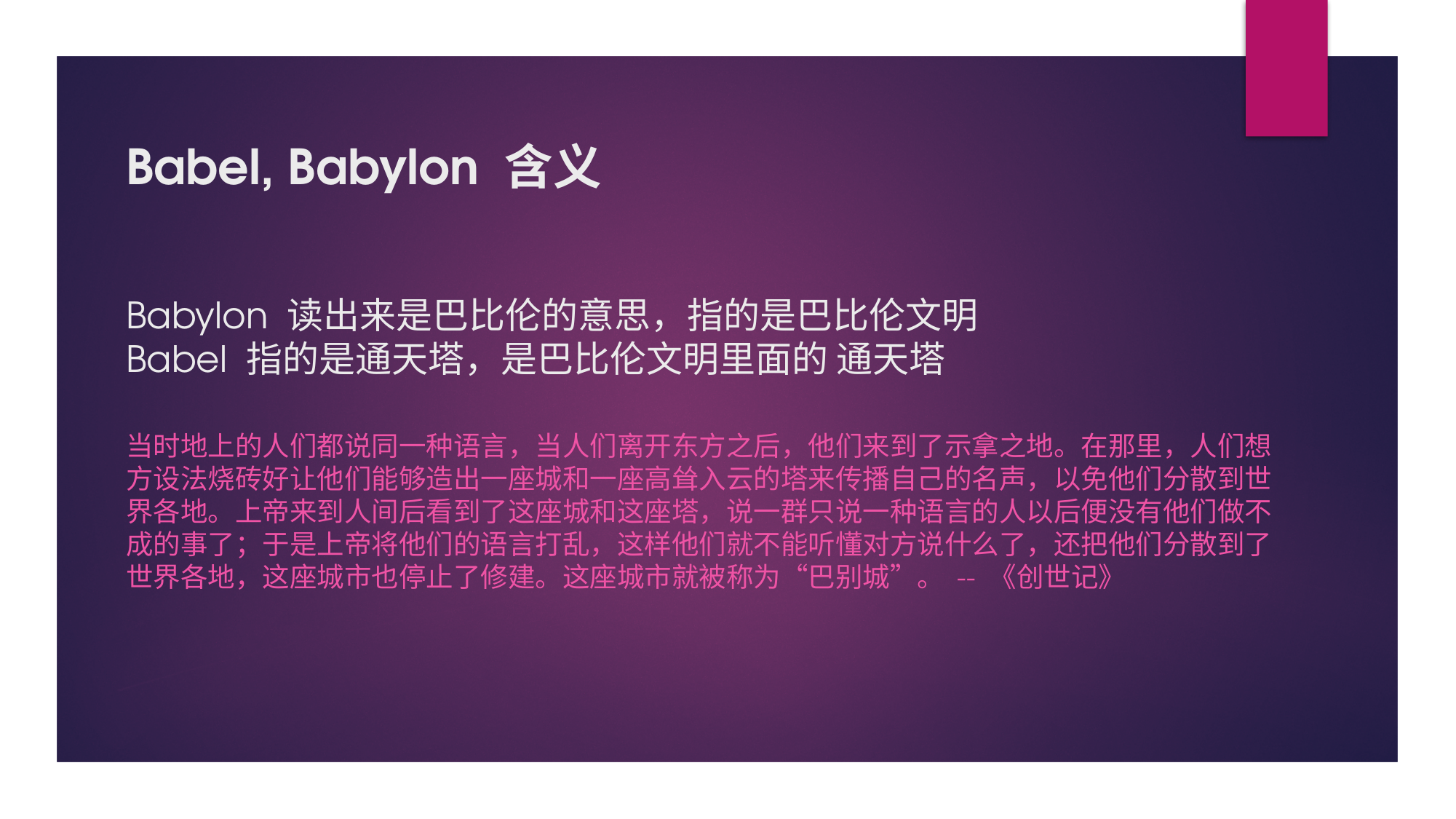

# Babel, Babylon 含义 Babylon 读出来是巴比伦的意思，指的是巴比伦文明 Babel 指的是通天塔，是巴比伦文明里面的 通天塔
当时地上的人们都说同一种语言，当人们离开东方之后，他们来到了示拿之地。在那里，人们想方设法烧砖好让他们能够造出一座城和一座高耸入云的塔来传播自己的名声，以免他们分散到世界各地。上帝来到人间后看到了这座城和这座塔，说一群只说一种语言的人以后便没有他们做不成的事了；于是上帝将他们的语言打乱，这样他们就不能听懂对方说什么了，还把他们分散到了世界各地，这座城市也停止了修建。这座城市就被称为“巴别城”。 -- 《创世记》